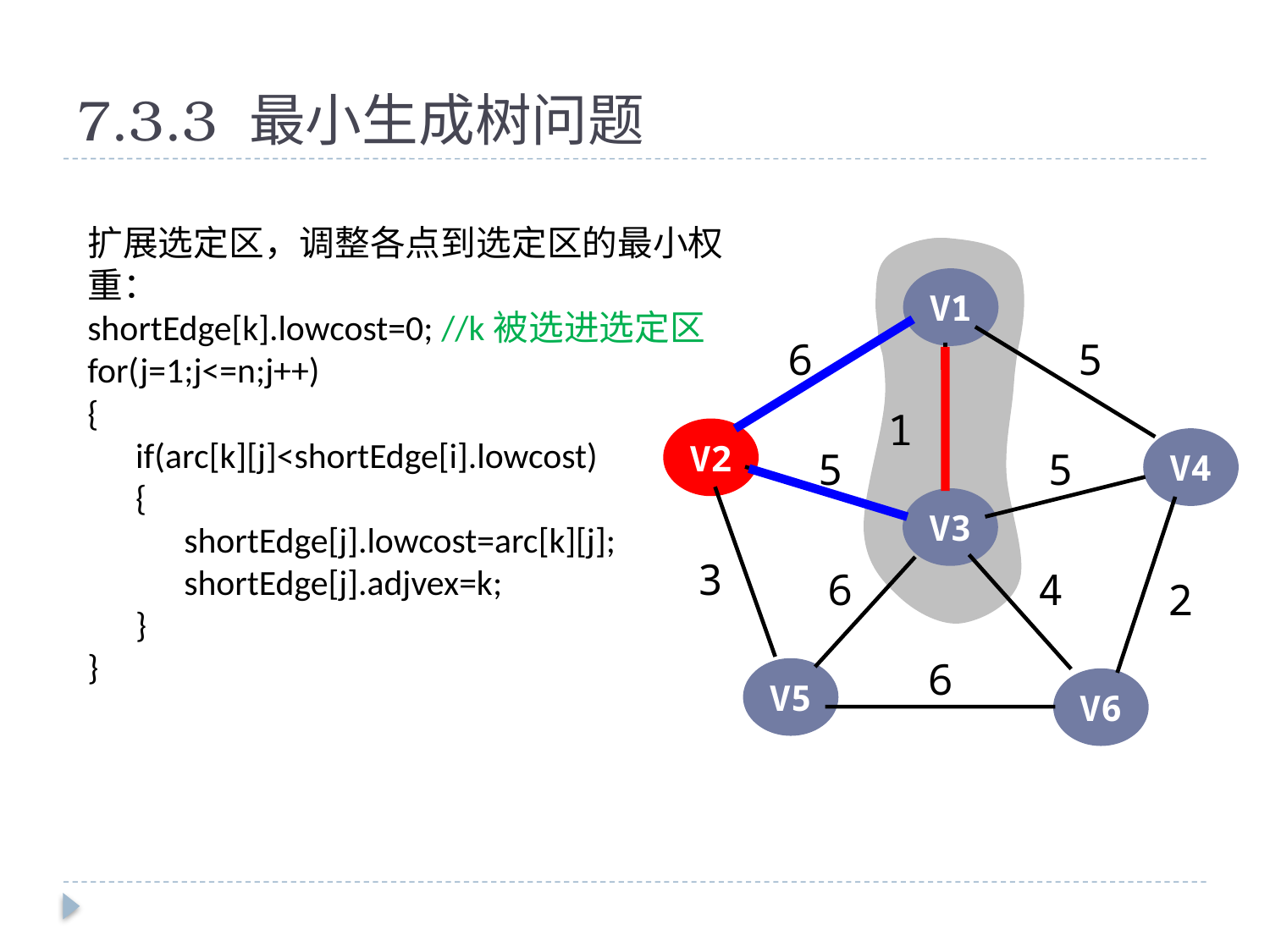

# 7.3.3 最小生成树问题
扩展选定区，调整各点到选定区的最小权重：
shortEdge[k].lowcost=0; //k被选进选定区
for(j=1;j<=n;j++)
{
      if(arc[k][j]<shortEdge[i].lowcost)
      {
            shortEdge[j].lowcost=arc[k][j];
            shortEdge[j].adjvex=k;
      }
}

V1

6

5

1
V2
V4
5
5

V3

3

6

4
2
6
V5
V6